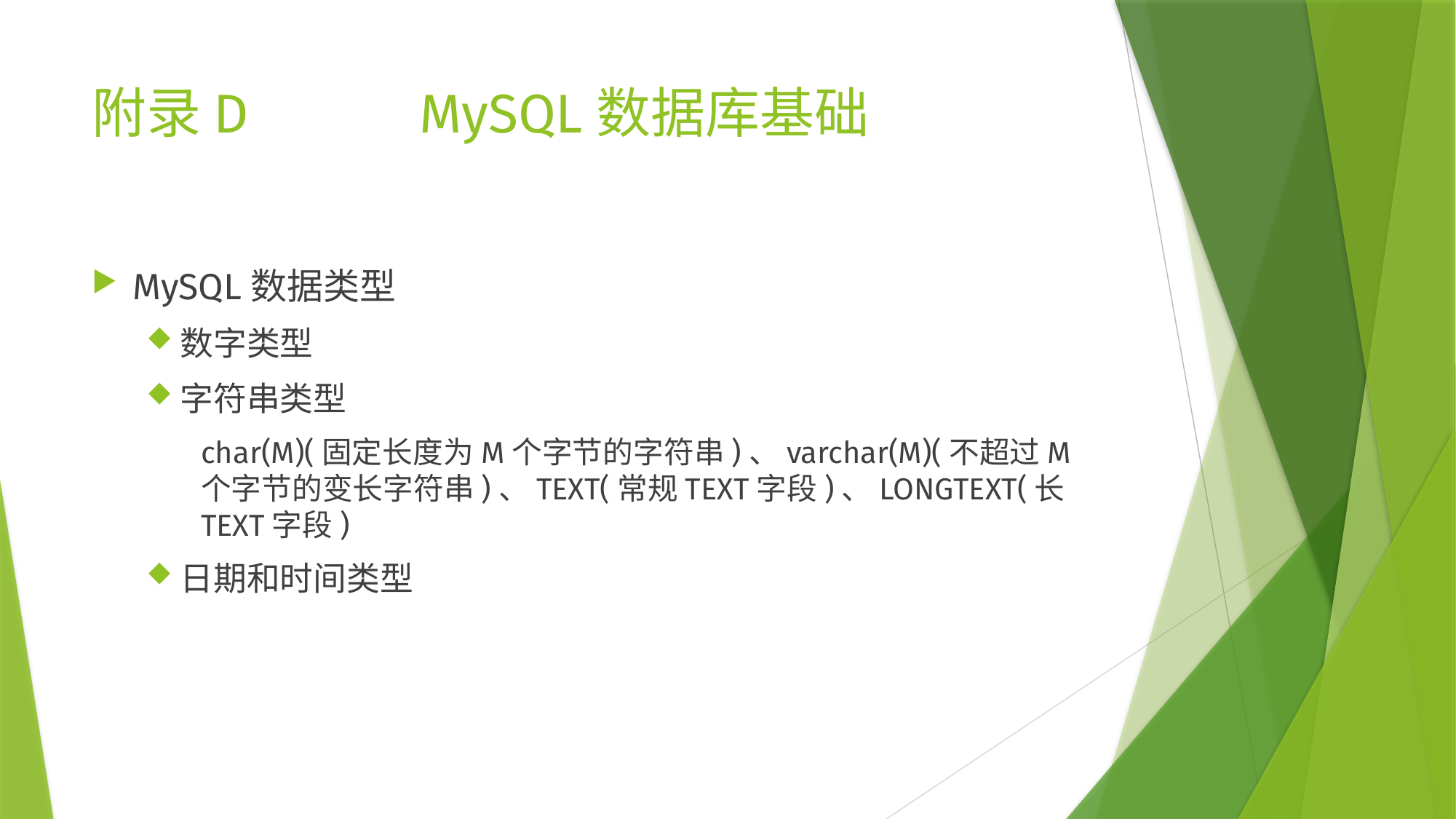

# 附录D		MySQL数据库基础
MySQL数据类型
数字类型
字符串类型
char(M)(固定长度为M个字节的字符串)、varchar(M)(不超过M个字节的变长字符串)、TEXT(常规TEXT字段)、LONGTEXT(长TEXT字段)
日期和时间类型